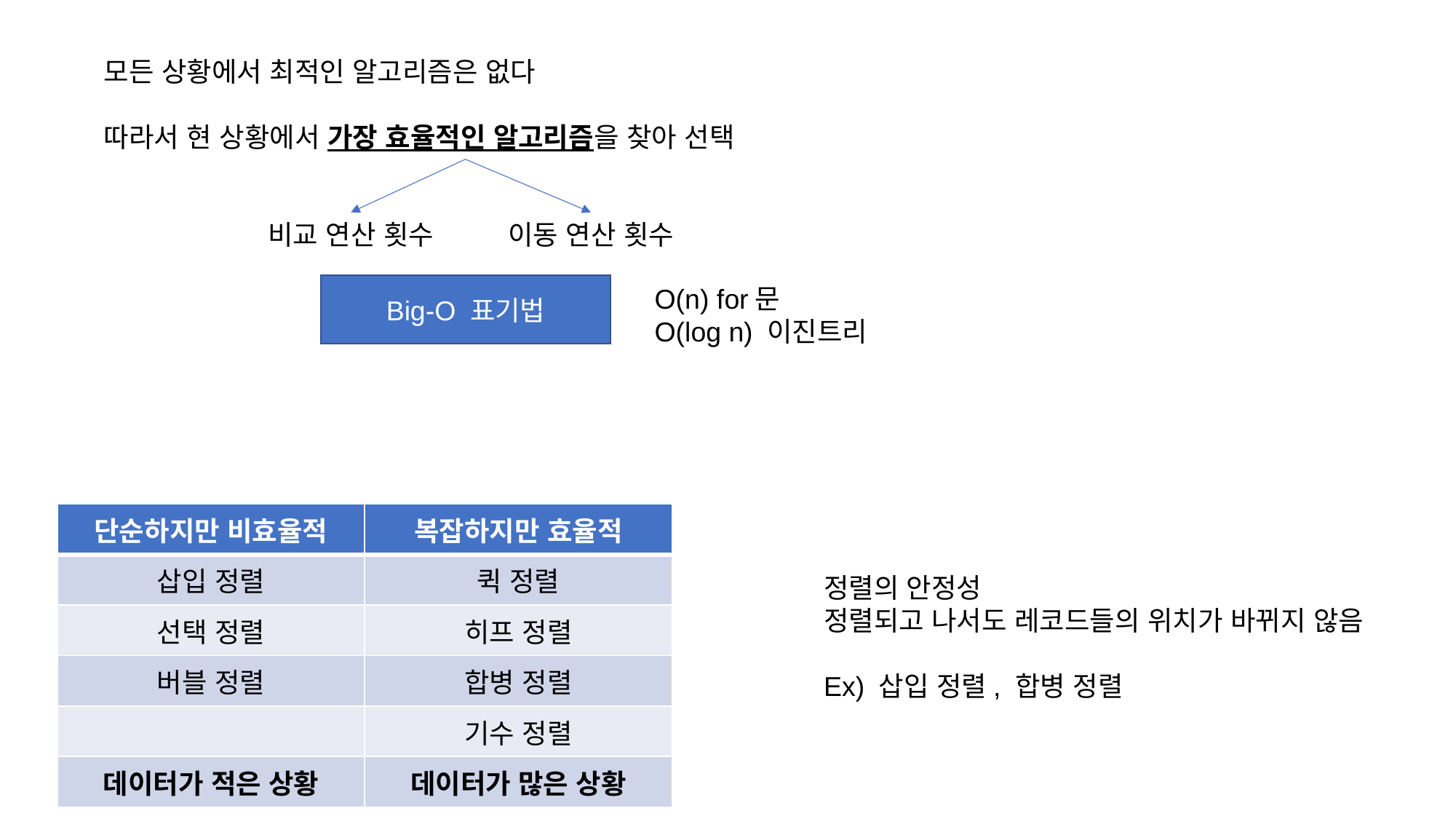

모든 상황에서 최적인 알고리즘은 없다

따라서 현 상황에서 가장 효율적인 알고리즘을 찾아 선택
비교 연산 횟수
이동 연산 횟수
Big-O 표기법
O(n) for문
O(log n) 이진트리
| 단순하지만 비효율적 | 복잡하지만 효율적 |
| --- | --- |
| 삽입 정렬 | 퀵 정렬 |
| 선택 정렬 | 히프 정렬 |
| 버블 정렬 | 합병 정렬 |
|  | 기수 정렬 |
| 데이터가 적은 상황 | 데이터가 많은 상황 |
정렬의 안정성
정렬되고 나서도 레코드들의 위치가 바뀌지 않음

Ex) 삽입 정렬, 합병 정렬